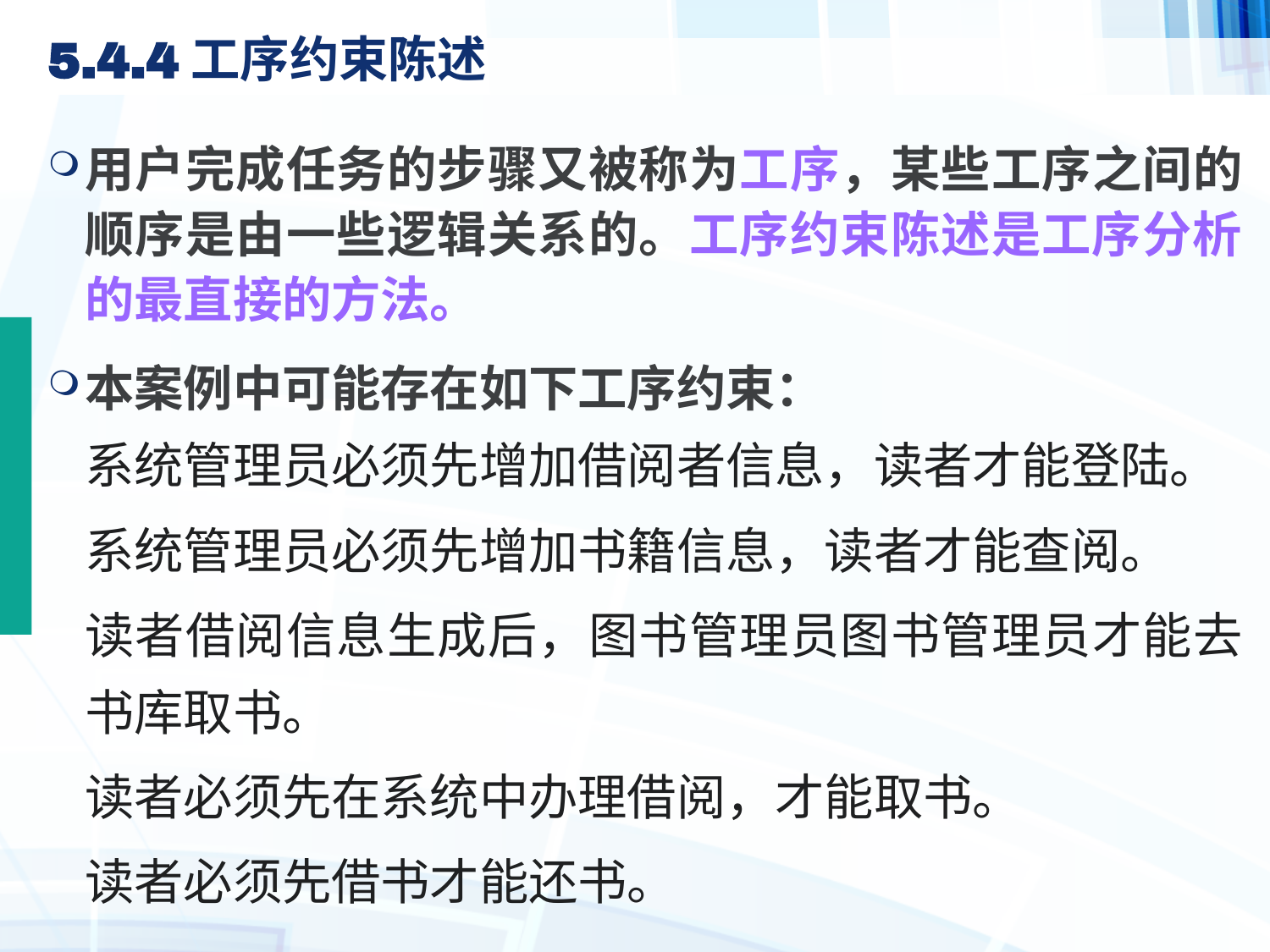

# 5.4.4工序约束陈述
用户完成任务的步骤又被称为工序，某些工序之间的顺序是由一些逻辑关系的。工序约束陈述是工序分析的最直接的方法。
本案例中可能存在如下工序约束：
系统管理员必须先增加借阅者信息，读者才能登陆。
系统管理员必须先增加书籍信息，读者才能查阅。
读者借阅信息生成后，图书管理员图书管理员才能去书库取书。
读者必须先在系统中办理借阅，才能取书。
读者必须先借书才能还书。